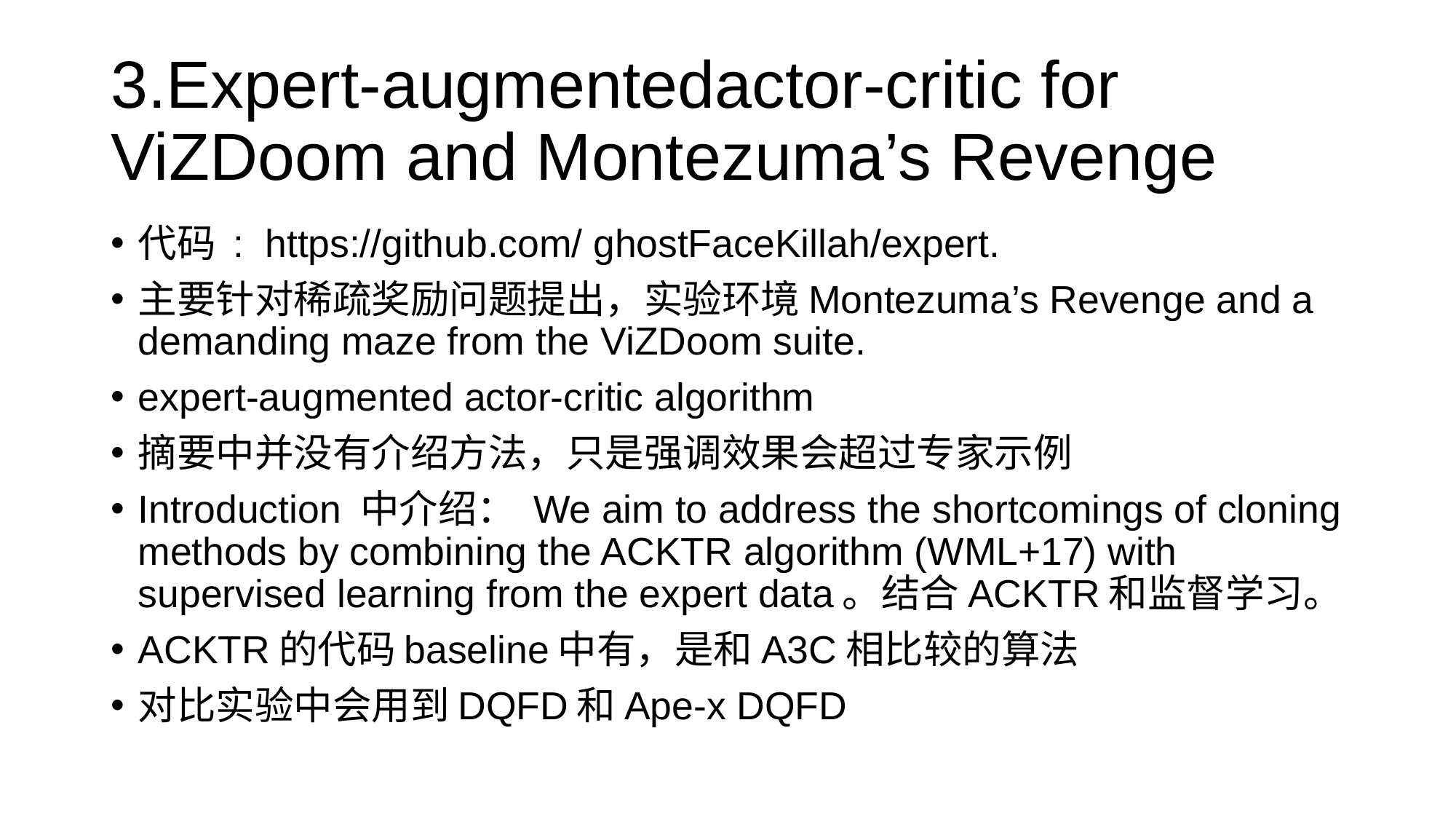

# 3.Expert-augmentedactor-critic for ViZDoom and Montezuma’s Revenge
代码 :  https://github.com/ ghostFaceKillah/expert.
主要针对稀疏奖励问题提出，实验环境Montezuma’s Revenge and a demanding maze from the ViZDoom suite.
expert-augmented actor-critic algorithm
摘要中并没有介绍方法，只是强调效果会超过专家示例
Introduction 中介绍： We aim to address the shortcomings of cloning methods by combining the ACKTR algorithm (WML+17) with supervised learning from the expert data。结合ACKTR和监督学习。
ACKTR的代码baseline中有，是和A3C相比较的算法
对比实验中会用到DQFD和Ape-x DQFD